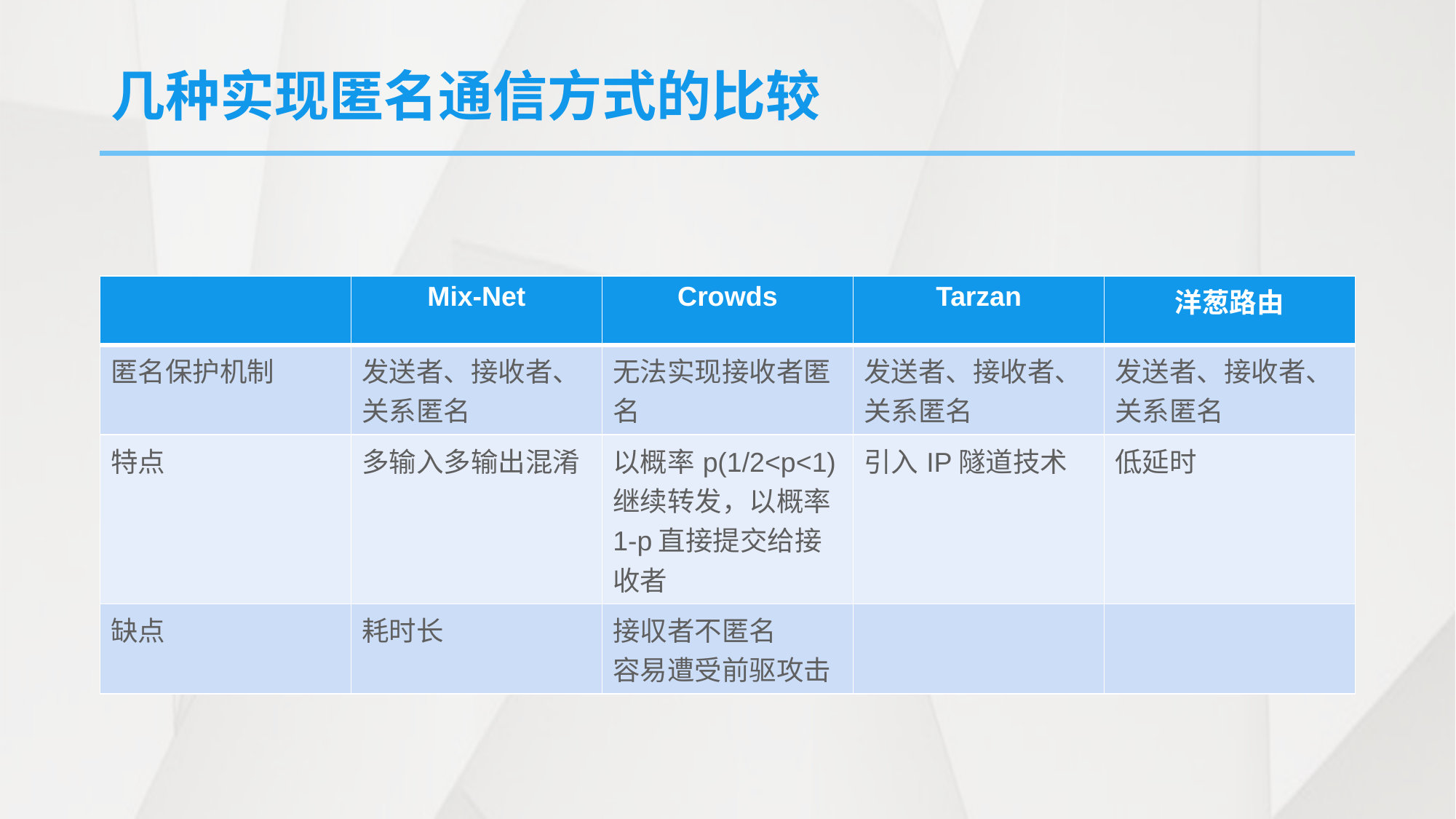

几种实现匿名通信方式的比较
|  | Mix-Net | Crowds | Tarzan | 洋葱路由 |
| --- | --- | --- | --- | --- |
| 匿名保护机制 | 发送者、接收者、关系匿名 | 无法实现接收者匿名 | 发送者、接收者、关系匿名 | 发送者、接收者、关系匿名 |
| 特点 | 多输入多输出混淆 | 以概率p(1/2<p<1)继续转发，以概率1-p直接提交给接收者 | 引入IP隧道技术 | 低延时 |
| 缺点 | 耗时长 | 接収者不匿名 容易遭受前驱攻击 |  |  |